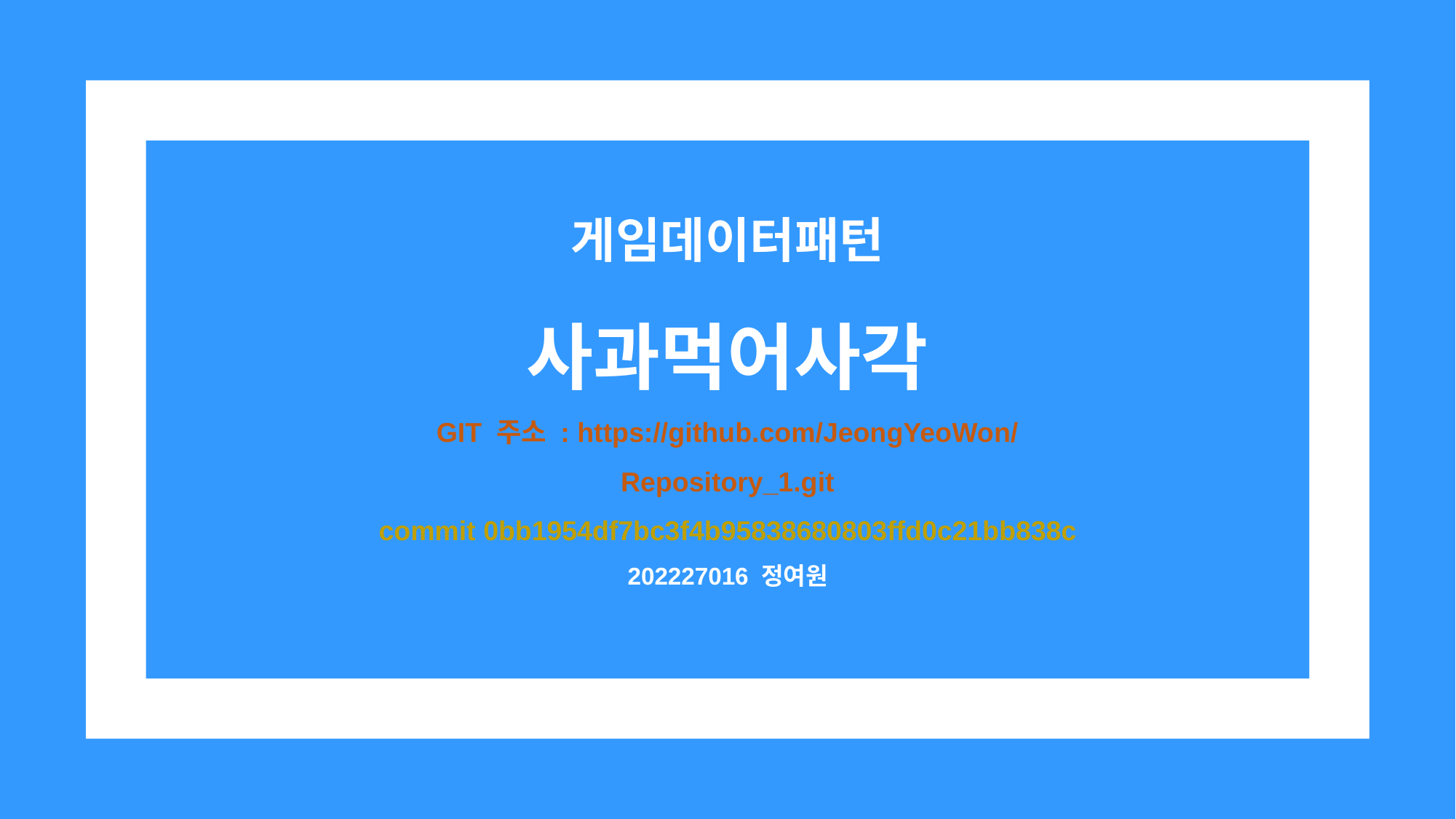

게임데이터패턴
사과먹어사각
GIT 주소 : https://github.com/JeongYeoWon/Repository_1.git
commit 0bb1954df7bc3f4b95838680803ffd0c21bb838c
202227016 정여원